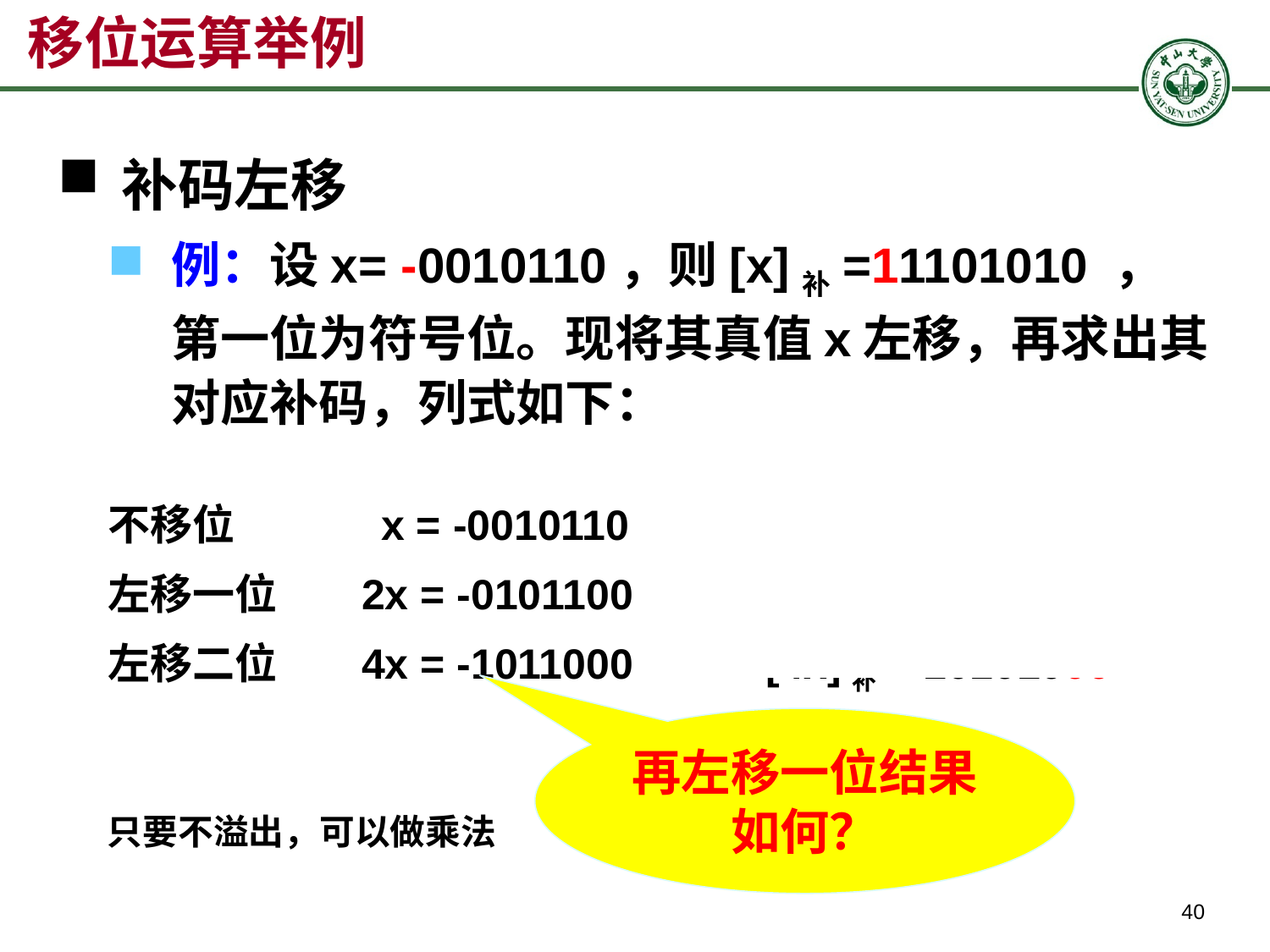

移位运算举例
补码左移
例：设x= -0010110，则[x]补=11101010 ，第一位为符号位。现将其真值x左移，再求出其对应补码，列式如下：

不移位	 x = -0010110	   [x]补= 11101010
左移一位	2x = -0101100	  [2x]补= 11010100
左移二位	4x = -1011000	  [4x]补= 10101000
再左移一位结果如何？
只要不溢出，可以做乘法